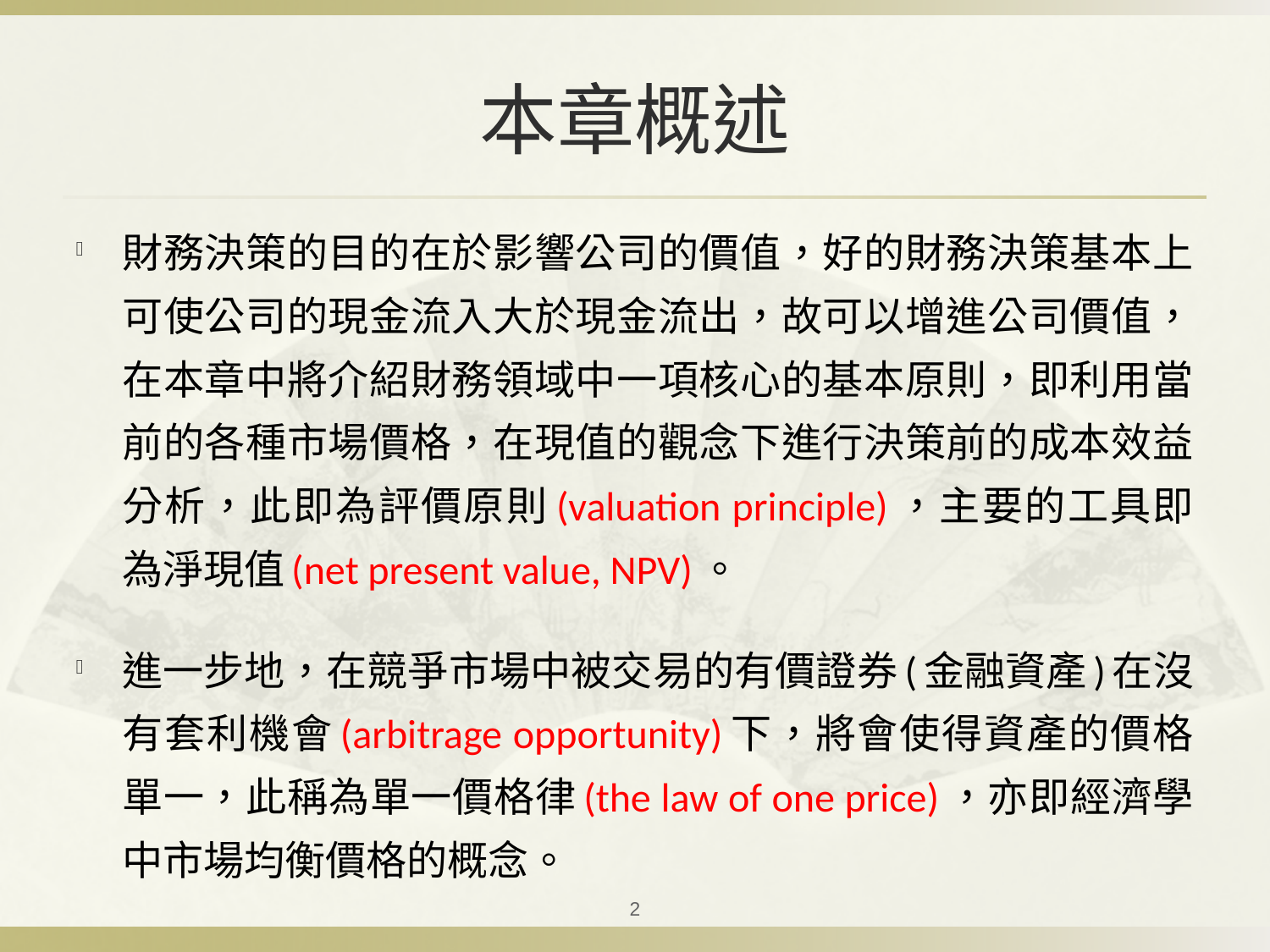

# 本章概述
財務決策的目的在於影響公司的價值，好的財務決策基本上可使公司的現金流入大於現金流出，故可以增進公司價值，在本章中將介紹財務領域中一項核心的基本原則，即利用當前的各種市場價格，在現值的觀念下進行決策前的成本效益分析，此即為評價原則(valuation principle)，主要的工具即為淨現值(net present value, NPV)。

進一步地，在競爭市場中被交易的有價證券(金融資產)在沒有套利機會(arbitrage opportunity)下，將會使得資產的價格單一，此稱為單一價格律(the law of one price)，亦即經濟學中市場均衡價格的概念。
2